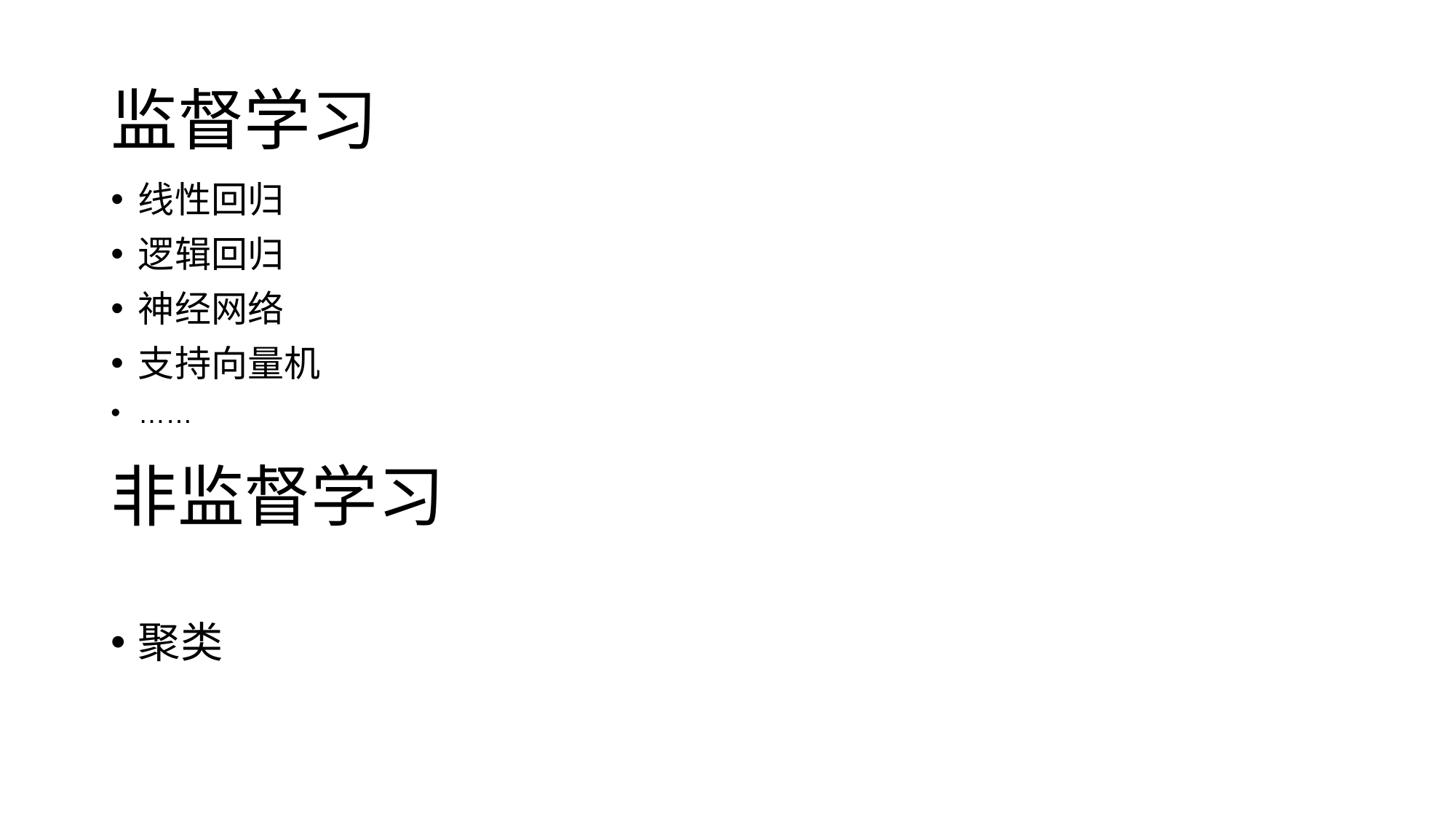

# 监督学习
线性回归
逻辑回归
神经网络
支持向量机
……
非监督学习
聚类